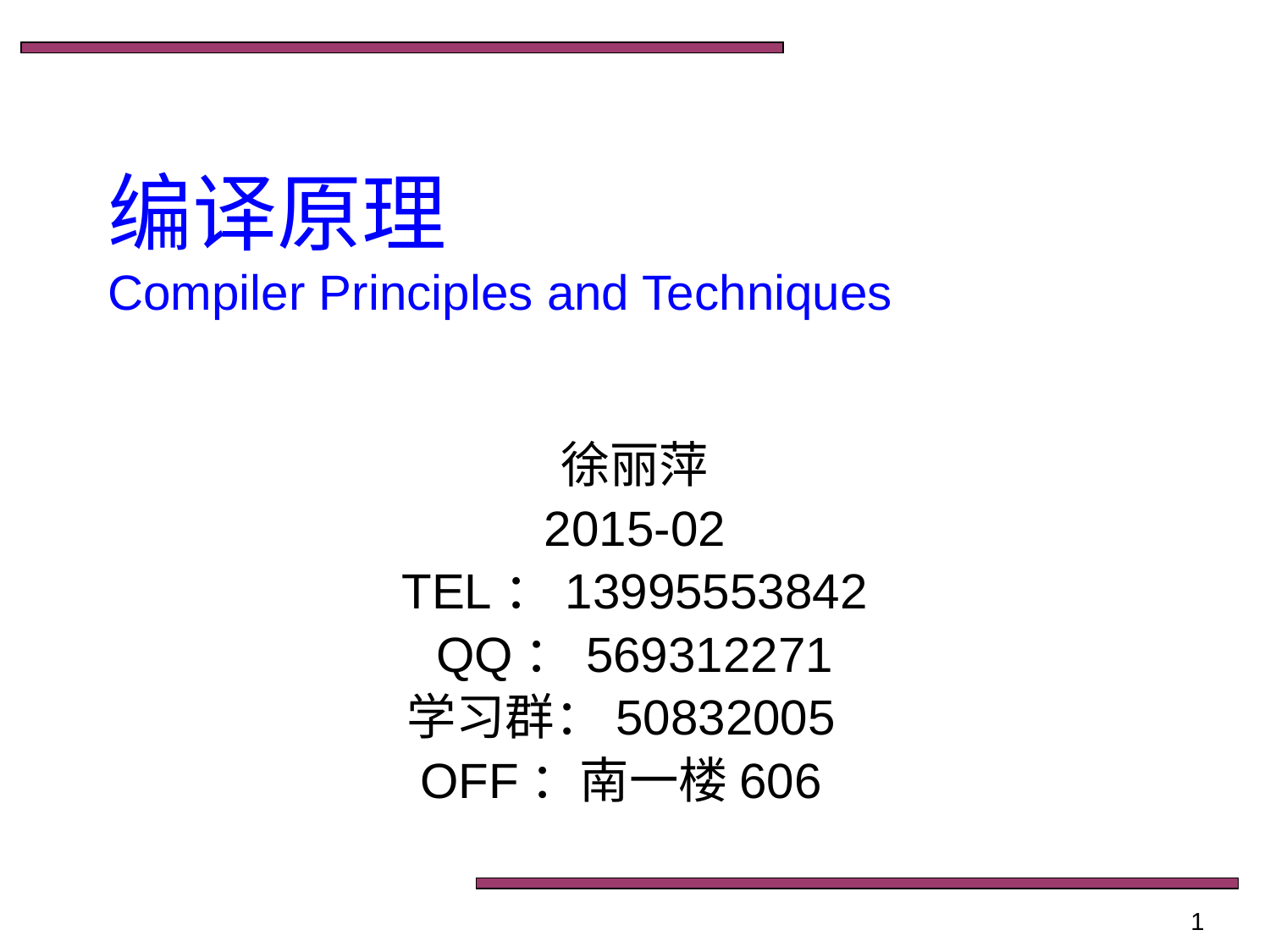

# 编译原理 Compiler Principles and Techniques
徐丽萍
2015-02
TEL：13995553842
QQ：569312271
学习群：50832005
OFF：南一楼606
1